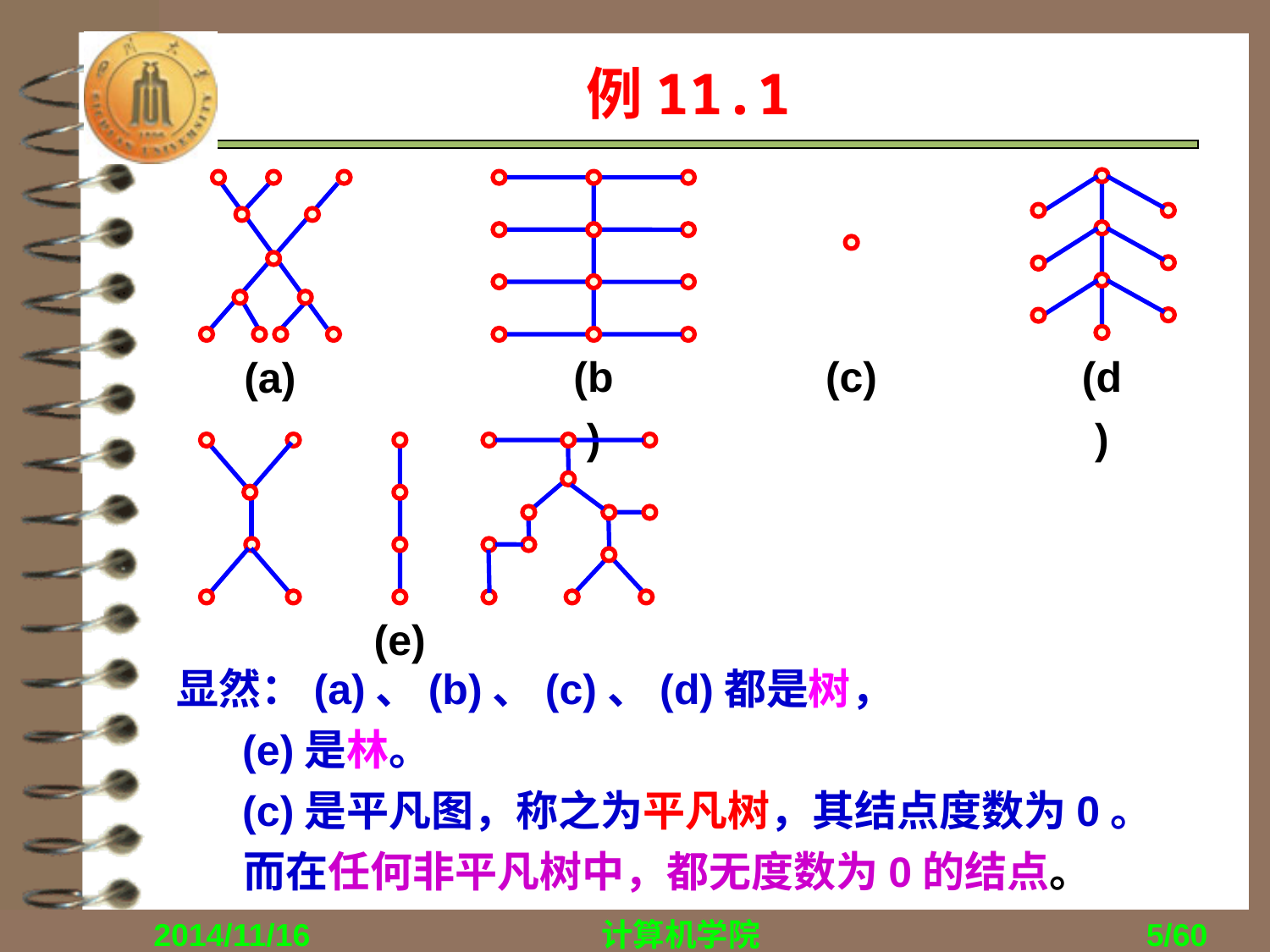

# 例11.1

(d)

(a)

(b)

(c)

(e)
  显然：(a)、(b)、(c)、(d)都是树，
        (e)是林。
        (c)是平凡图，称之为平凡树，其结点度数为0。
         而在任何非平凡树中，都无度数为0的结点。

2014/11/16
计算机学院
5/60